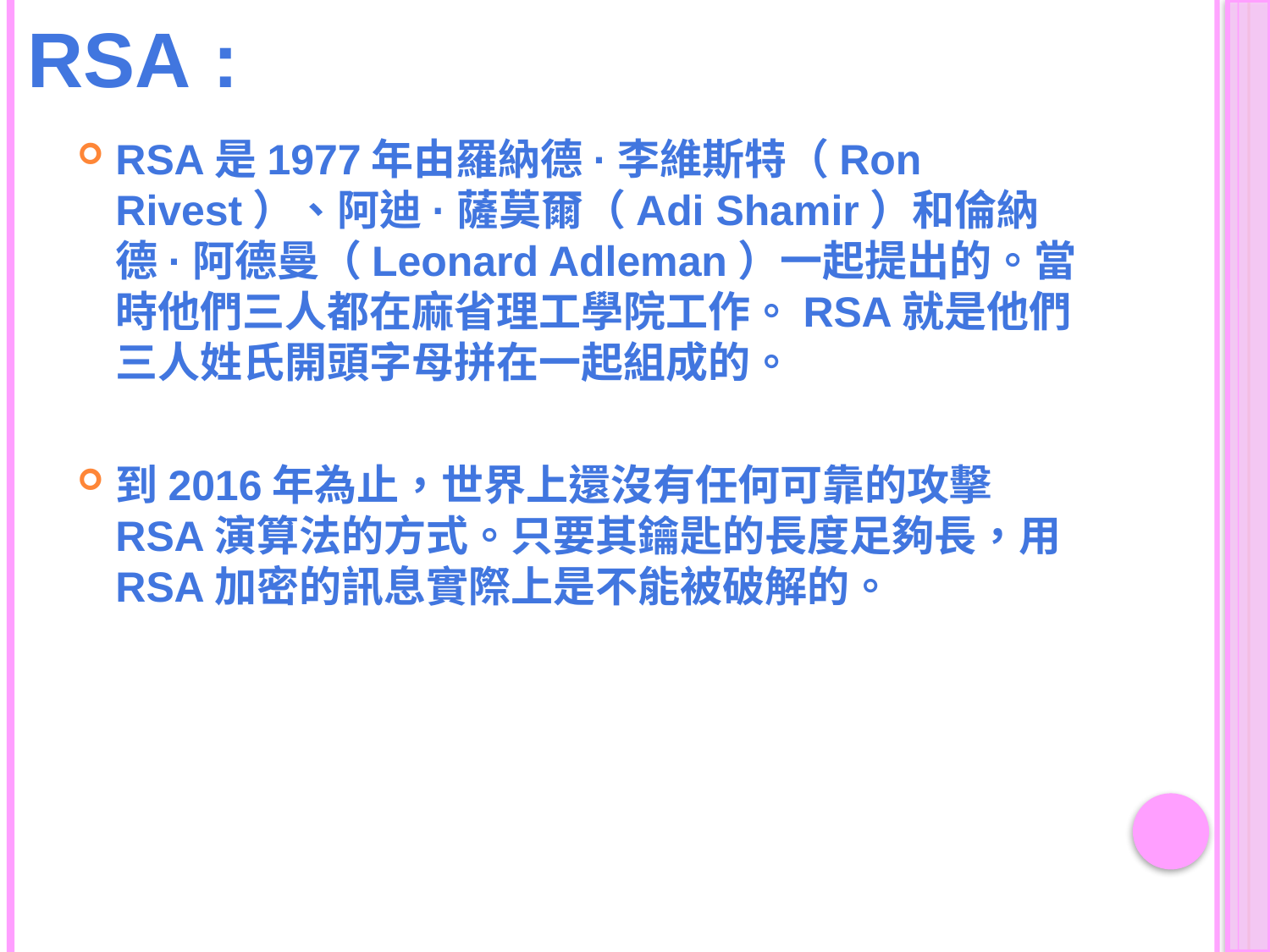

# RSA :
RSA是1977年由羅納德·李維斯特（Ron Rivest）、阿迪·薩莫爾（Adi Shamir）和倫納德·阿德曼（Leonard Adleman）一起提出的。當時他們三人都在麻省理工學院工作。RSA就是他們三人姓氏開頭字母拼在一起組成的。

到2016年為止，世界上還沒有任何可靠的攻擊RSA演算法的方式。只要其鑰匙的長度足夠長，用RSA加密的訊息實際上是不能被破解的。